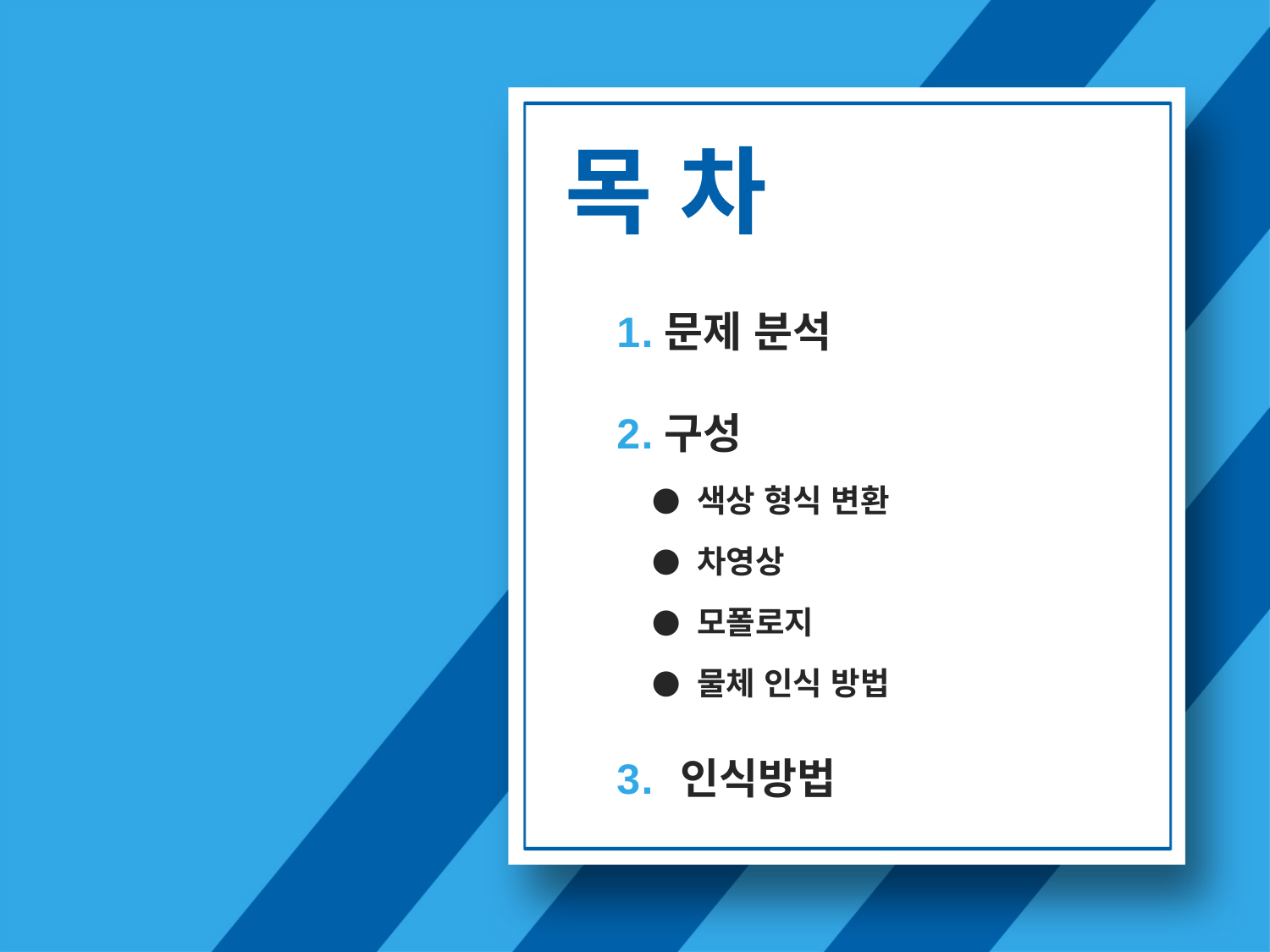

목 차
문제 분석
구성
    ● 색상 형식 변환
    ● 차영상
    ● 모폴로지
    ● 물체 인식 방법
인식방법